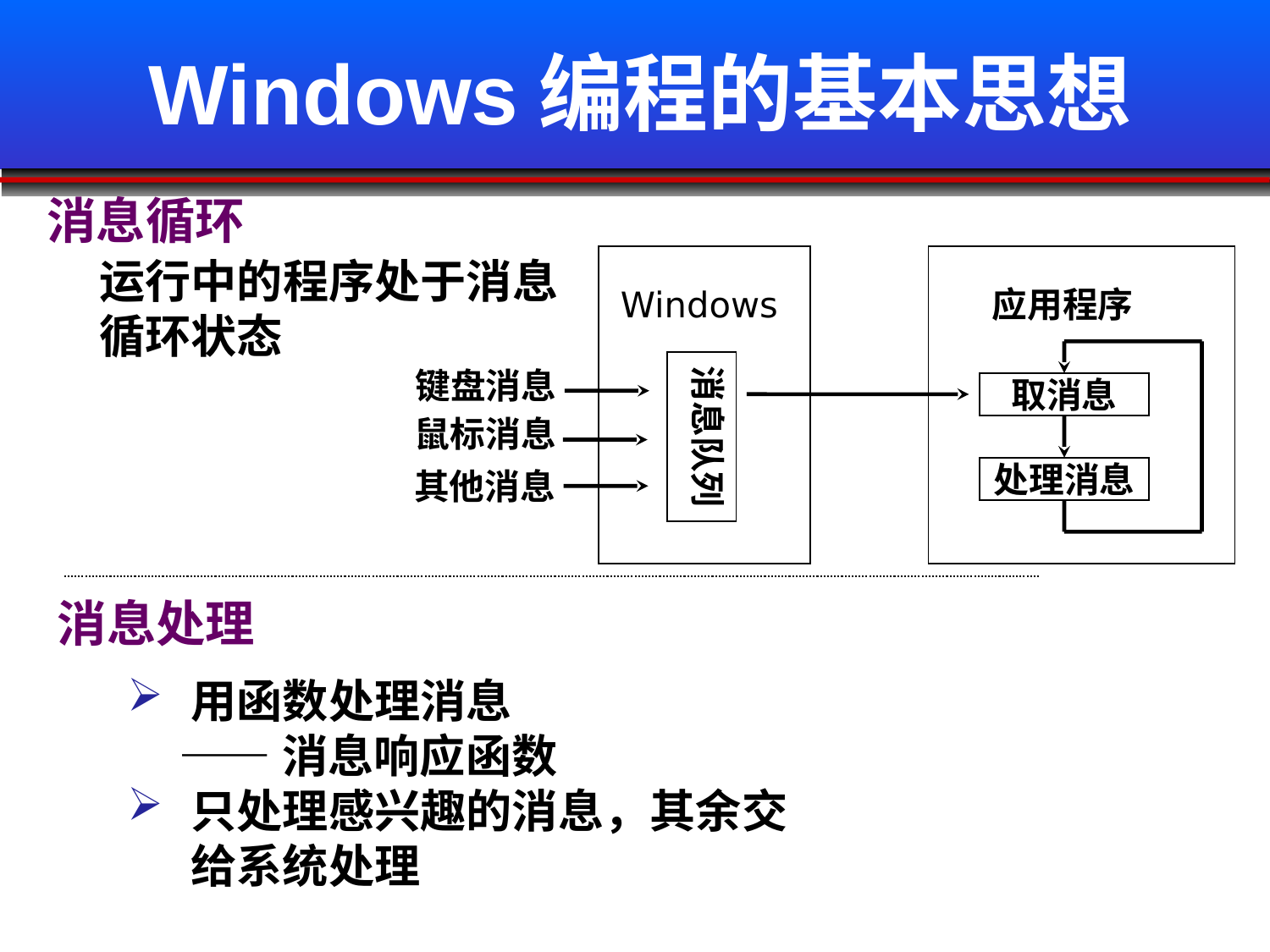

Windows编程的基本思想
消息循环
运行中的程序处于消息循环状态

Windows
应用程序

消息队列
键盘消息
取消息

鼠标消息

处理消息
其他消息

消息处理
用函数处理消息
     ——消息响应函数
只处理感兴趣的消息，其余交给系统处理